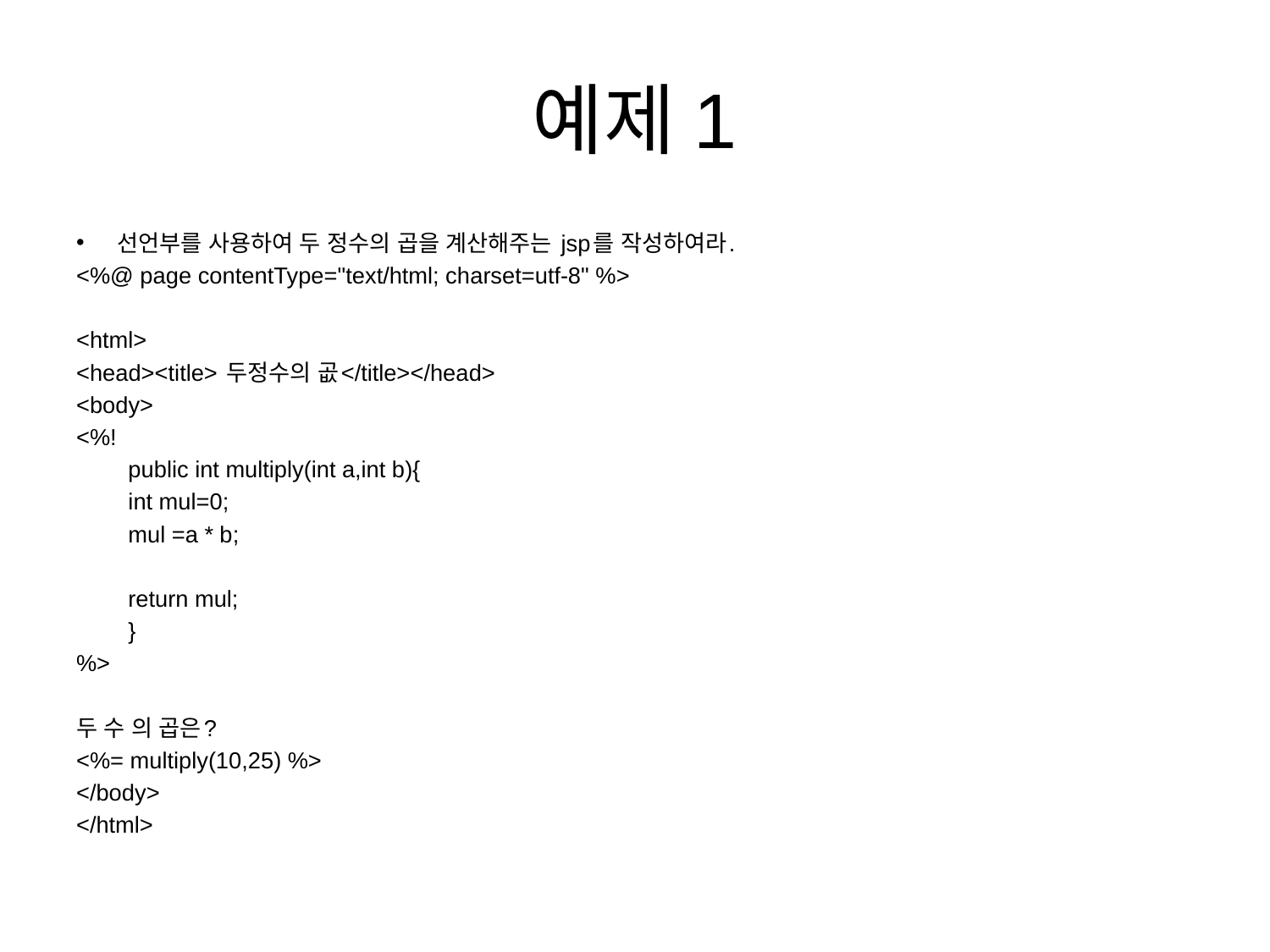

# 예제1
선언부를 사용하여 두 정수의 곱을 계산해주는 jsp를 작성하여라.
<%@ page contentType="text/html; charset=utf-8" %>

<html>
<head><title> 두정수의 곲</title></head>
<body>
<%!
	public int multiply(int a,int b){
	int mul=0;
	mul =a * b;

	return mul;
	}
%>

두 수 의 곱은?
<%= multiply(10,25) %>
</body>
</html>